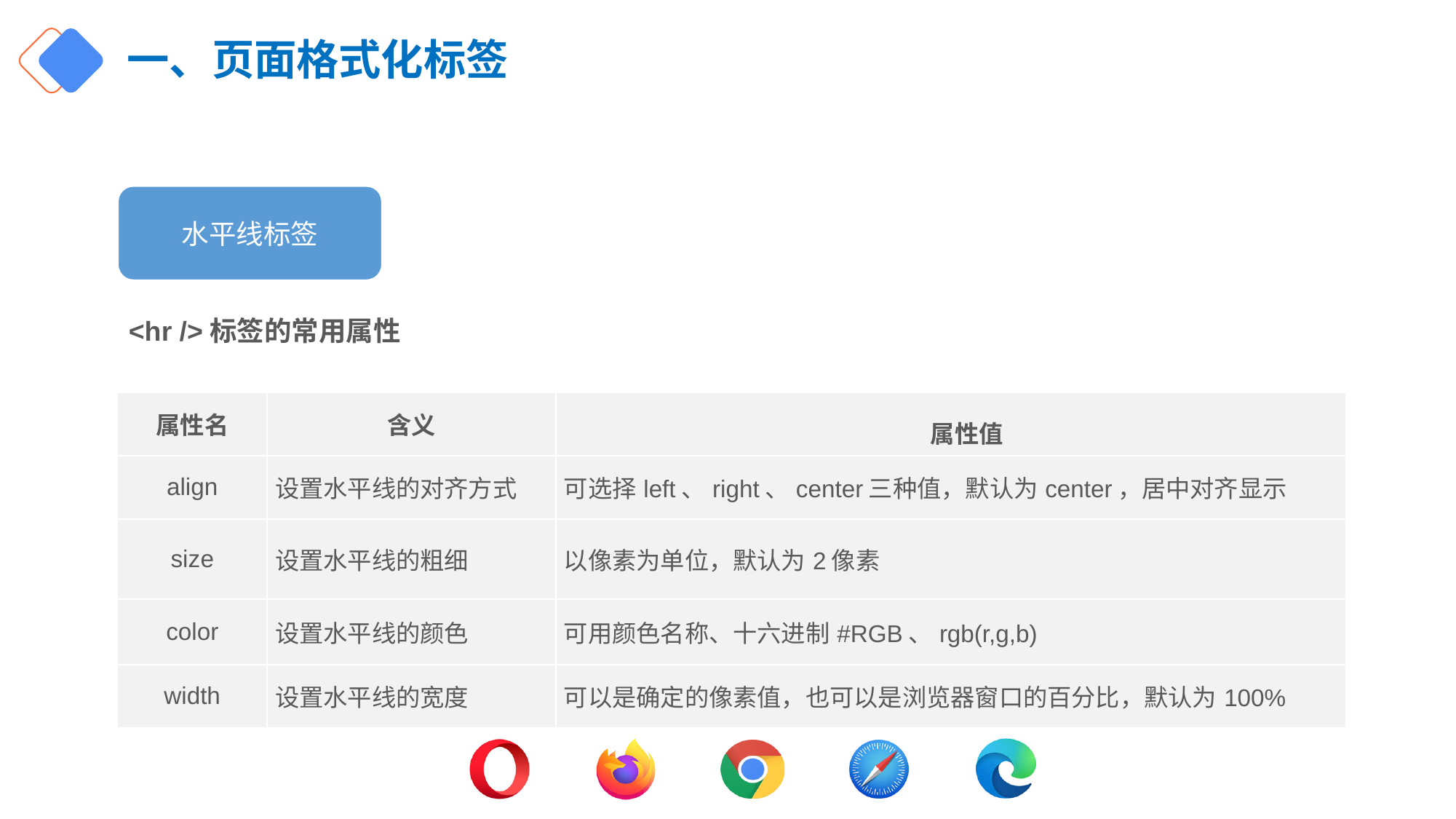

# 一、页面格式化标签
水平线标签
<hr />标签的常用属性
| 属性名 | 含义 | 属性值 |
| --- | --- | --- |
| align | 设置水平线的对齐方式 | 可选择left、right、center三种值，默认为center，居中对齐显示 |
| size | 设置水平线的粗细 | 以像素为单位，默认为2像素 |
| color | 设置水平线的颜色 | 可用颜色名称、十六进制#RGB、rgb(r,g,b) |
| width | 设置水平线的宽度 | 可以是确定的像素值，也可以是浏览器窗口的百分比，默认为100% |